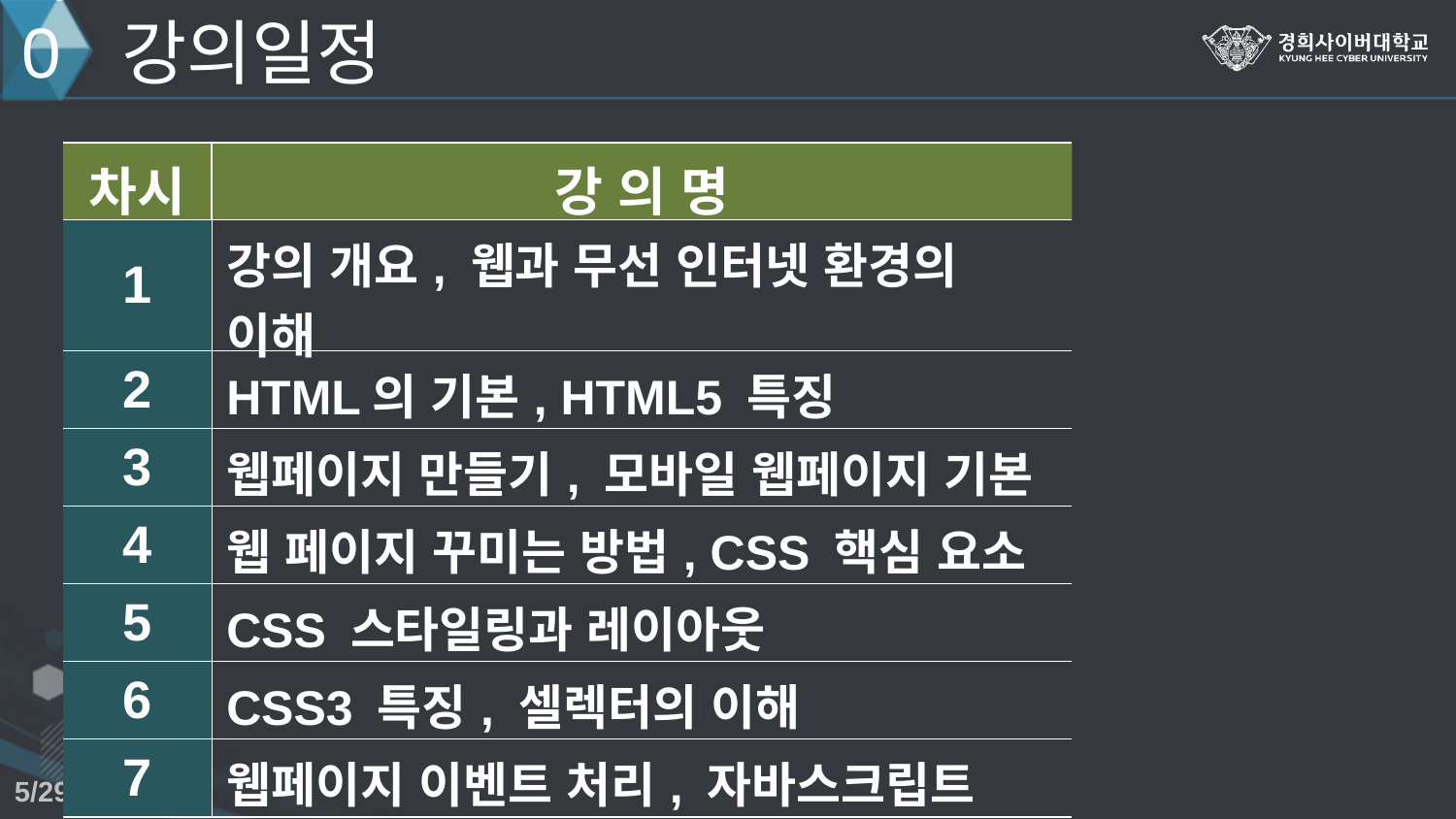

0
강의일정
| 차시 | 강 의 명 |
| --- | --- |
| 1 | 강의 개요, 웹과 무선 인터넷 환경의 이해 |
| 2 | HTML의 기본, HTML5 특징 |
| 3 | 웹페이지 만들기, 모바일 웹페이지 기본 |
| 4 | 웹 페이지 꾸미는 방법, CSS 핵심 요소 |
| 5 | CSS 스타일링과 레이아웃 |
| 6 | CSS3 특징, 셀렉터의 이해 |
| 7 | 웹페이지 이벤트 처리, 자바스크립트 |